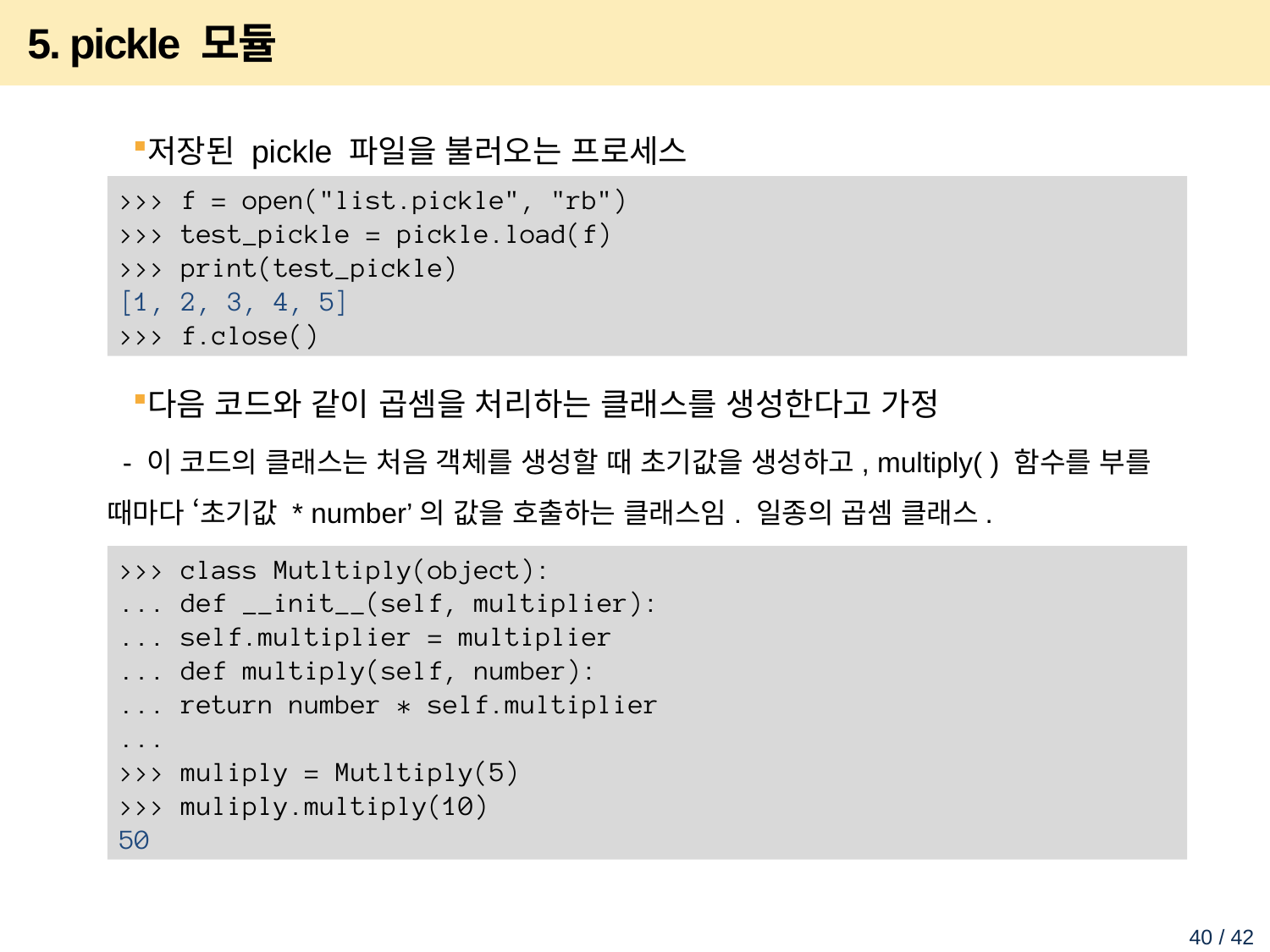

# 5. pickle 모듈
저장된 pickle 파일을 불러오는 프로세스

다음 코드와 같이 곱셈을 처리하는 클래스를 생성한다고 가정
  - 이 코드의 클래스는 처음 객체를 생성할 때 초기값을 생성하고, multiply( ) 함수를 부를 때마다 ‘초기값 * number’의 값을 호출하는 클래스임. 일종의 곱셈 클래스.

>>> f = open("list.pickle", "rb")
>>> test_pickle = pickle.load(f)
>>> print(test_pickle)
[1, 2, 3, 4, 5]
>>> f.close()
>>> class Mutltiply(object):
... def __init__(self, multiplier):
... self.multiplier = multiplier
... def multiply(self, number):
... return number * self.multiplier
...
>>> muliply = Mutltiply(5)
>>> muliply.multiply(10)
50